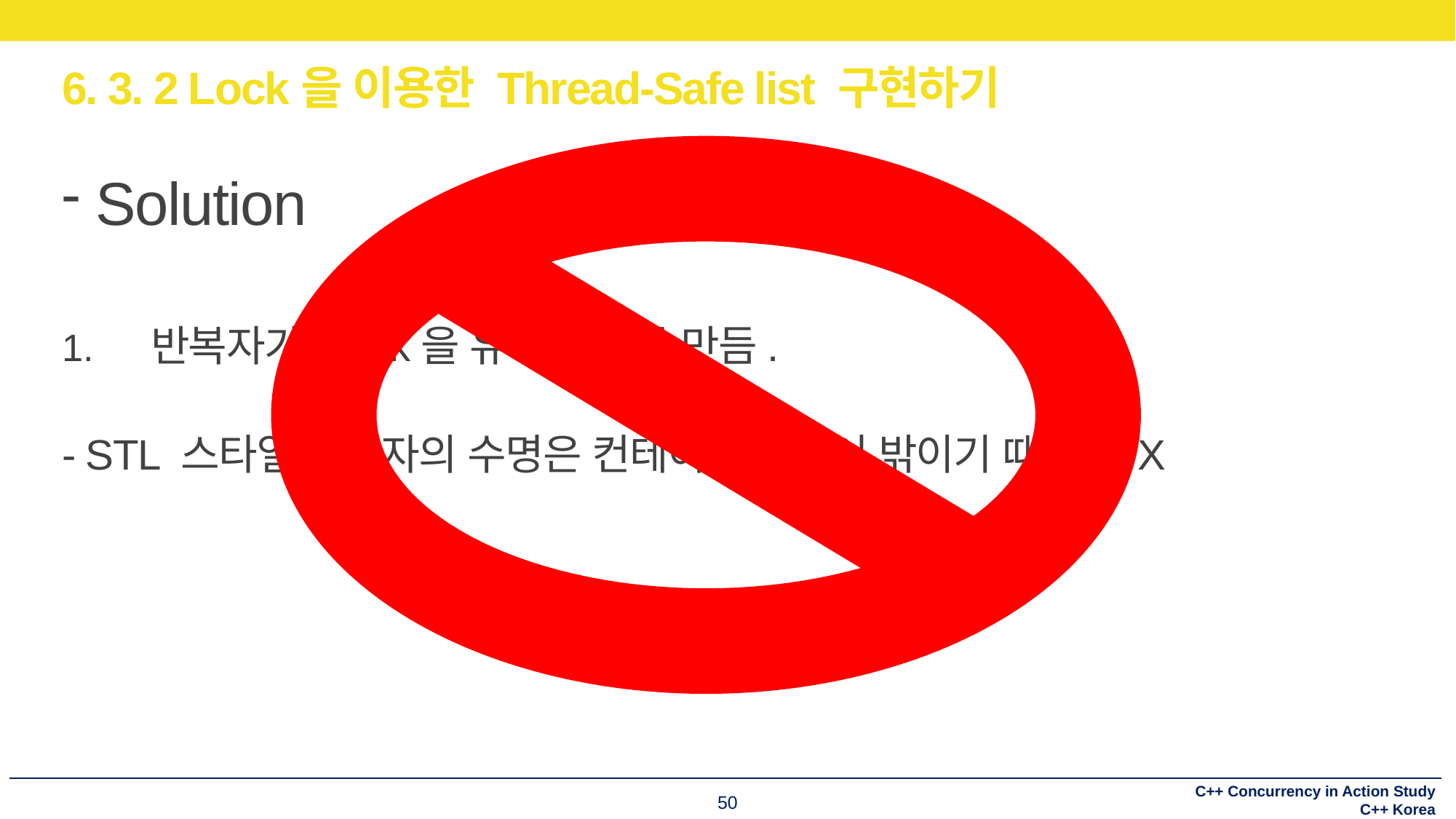

# 6. 3. 2 Lock을 이용한 Thread-Safe list 구현하기

Solution

반복자가 Lock을 유지 하도록 만듬.

- STL 스타일 반복자의 수명은 컨테이너의 제어 밖이기 때문에 X
50